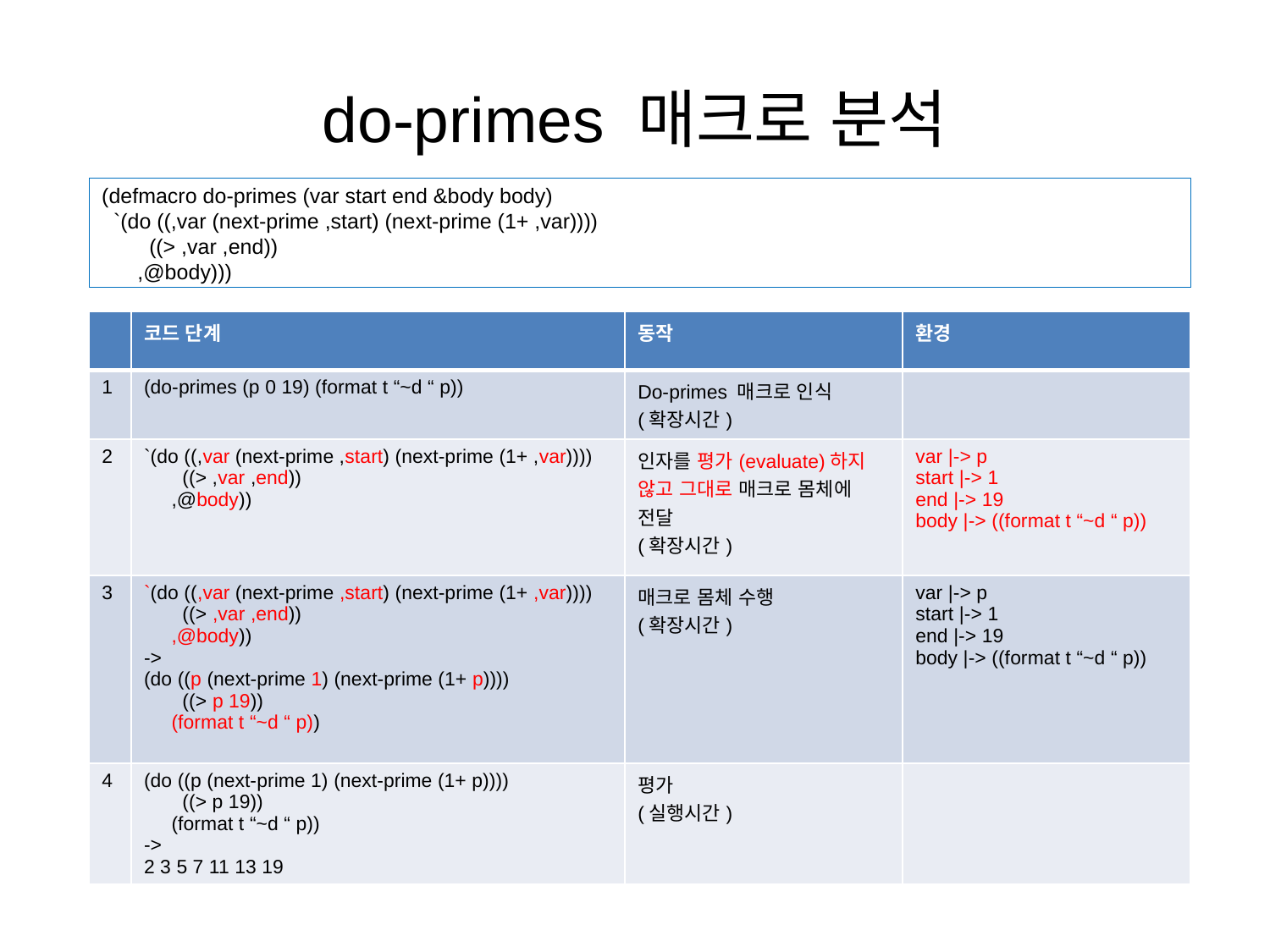

# do-primes 매크로 분석
(defmacro do-primes (var start end &body body)
  `(do ((,var (next-prime ,start) (next-prime (1+ ,var))))
        ((> ,var ,end))
      ,@body)))
|  | 코드 단계 | 동작 | 환경 |
| --- | --- | --- | --- |
| 1 | (do-primes (p 0 19) (format t “~d “ p)) | Do-primes 매크로 인식 (확장시간) |  |
| 2 | `(do ((,var (next-prime ,start) (next-prime (1+ ,var)))) ((> ,var ,end)) ,@body)) | 인자를 평가(evaluate)하지 않고 그대로 매크로 몸체에 전달 (확장시간) | var |-> p start |-> 1 end |-> 19 body |-> ((format t “~d “ p)) |
| 3 | `(do ((,var (next-prime ,start) (next-prime (1+ ,var)))) ((> ,var ,end)) ,@body)) -> (do ((p (next-prime 1) (next-prime (1+ p)))) ((> p 19)) (format t “~d “ p)) | 매크로 몸체 수행 (확장시간) | var |-> p start |-> 1 end |-> 19 body |-> ((format t “~d “ p)) |
| 4 | (do ((p (next-prime 1) (next-prime (1+ p)))) ((> p 19)) (format t “~d “ p)) -> 2 3 5 7 11 13 19 | 평가 (실행시간) |  |